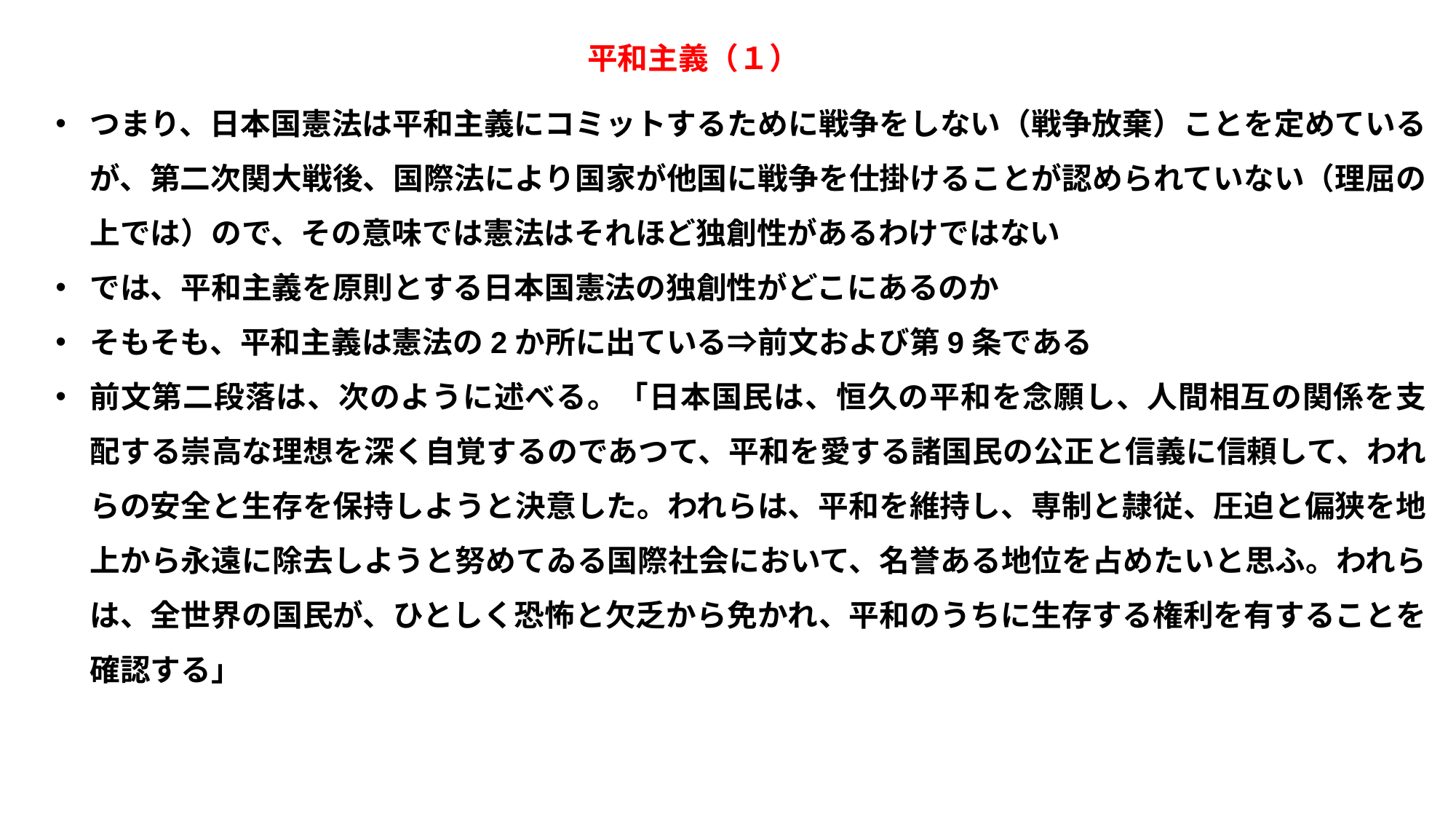

平和主義（１）
つまり、日本国憲法は平和主義にコミットするために戦争をしない（戦争放棄）ことを定めているが、第二次関大戦後、国際法により国家が他国に戦争を仕掛けることが認められていない（理屈の上では）ので、その意味では憲法はそれほど独創性があるわけではない
では、平和主義を原則とする日本国憲法の独創性がどこにあるのか
そもそも、平和主義は憲法の2か所に出ている⇒前文および第9条である
前文第二段落は、次のように述べる。「日本国民は、恒久の平和を念願し、人間相互の関係を支配する崇高な理想を深く自覚するのであつて、平和を愛する諸国民の公正と信義に信頼して、われらの安全と生存を保持しようと決意した。われらは、平和を維持し、専制と隷従、圧迫と偏狭を地上から永遠に除去しようと努めてゐる国際社会において、名誉ある地位を占めたいと思ふ。われらは、全世界の国民が、ひとしく恐怖と欠乏から免かれ、平和のうちに生存する権利を有することを確認する」